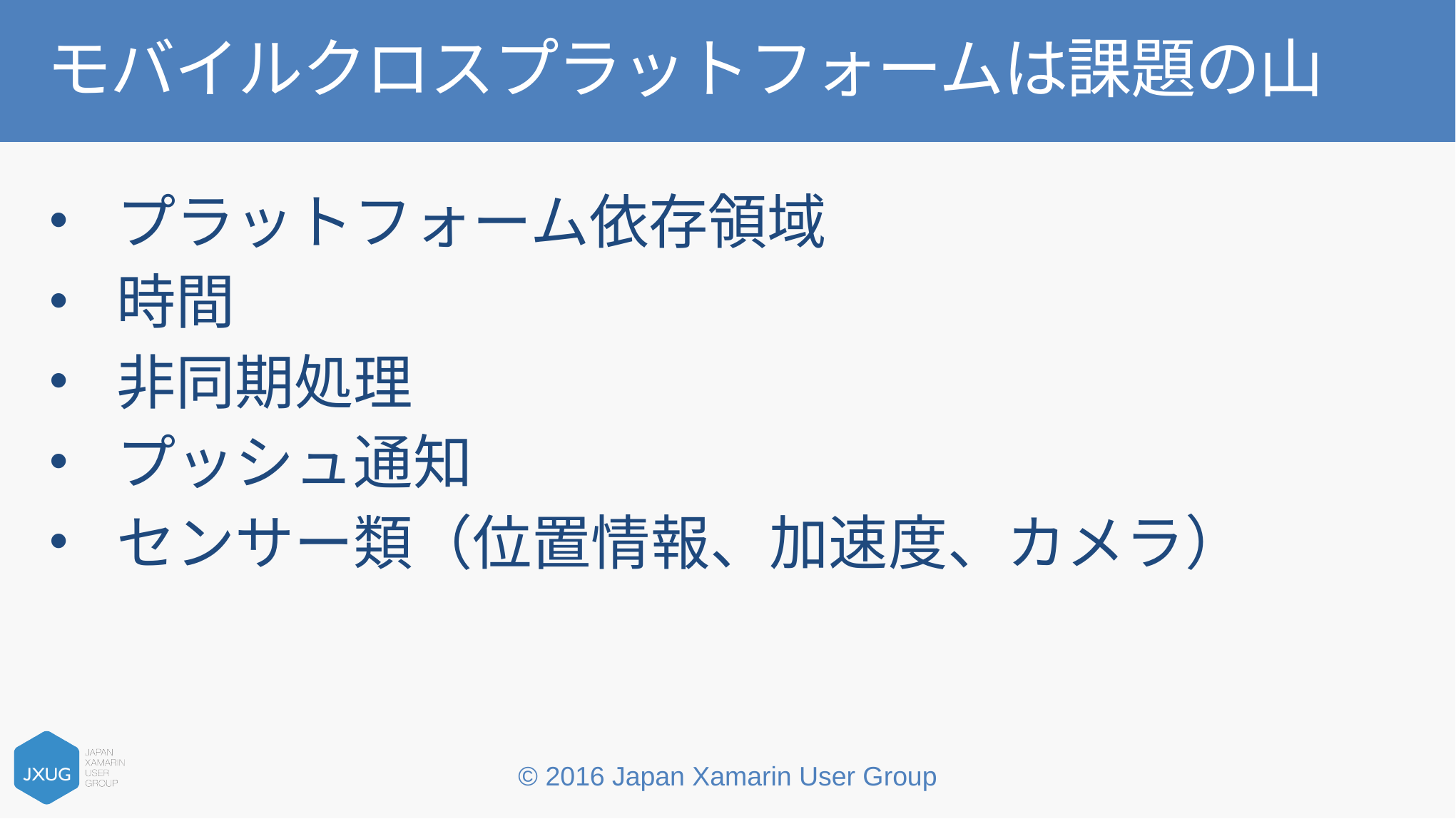

# モバイルクロスプラットフォームは課題の山
プラットフォーム依存領域
時間
非同期処理
プッシュ通知
センサー類（位置情報、加速度、カメラ）